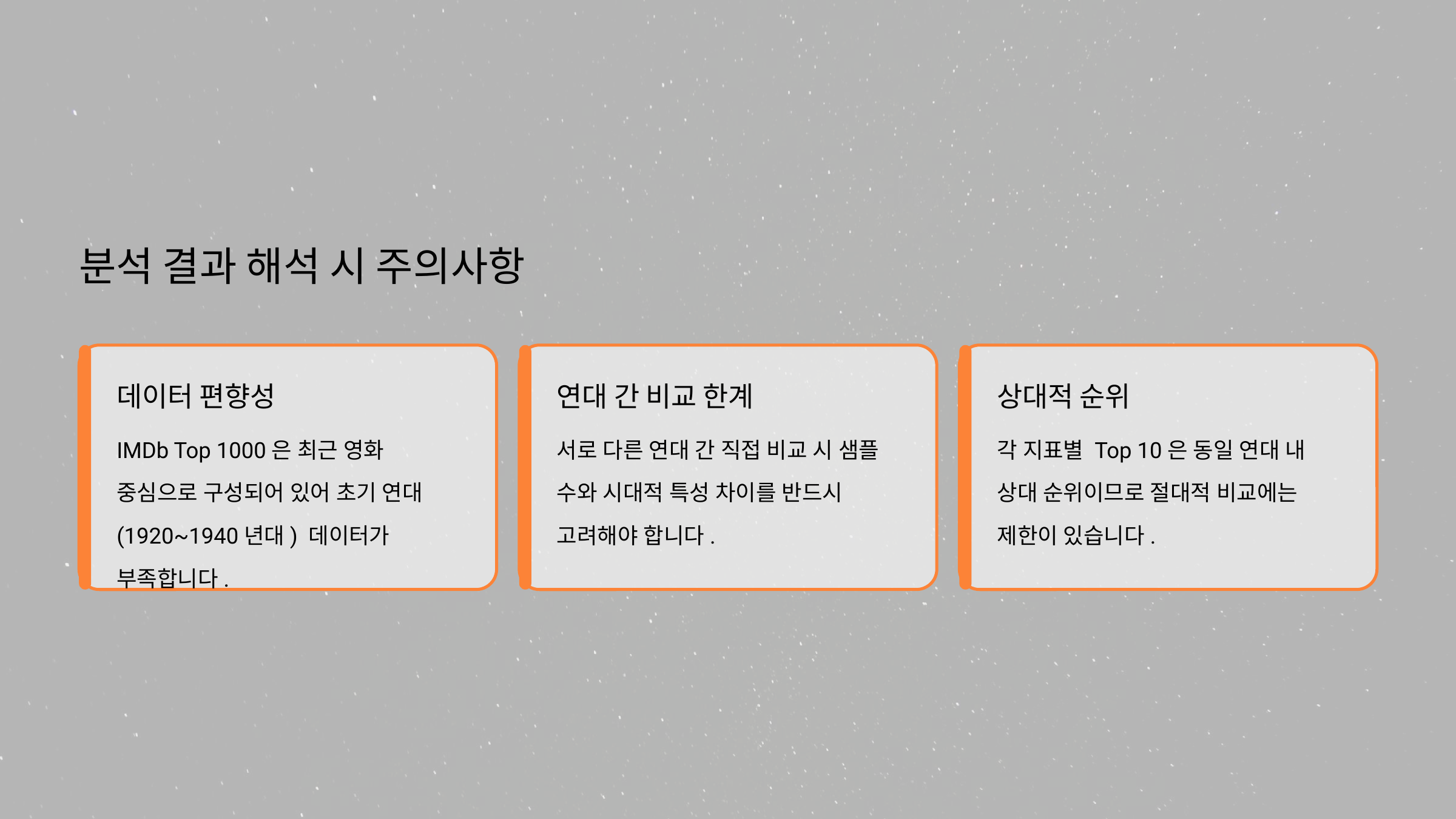

분석 결과 해석 시 주의사항

데이터 편향성
연대 간 비교 한계
상대적 순위
IMDb Top 1000은 최근 영화 중심으로 구성되어 있어 초기 연대(1920~1940년대) 데이터가 부족합니다.
서로 다른 연대 간 직접 비교 시 샘플 수와 시대적 특성 차이를 반드시 고려해야 합니다.
각 지표별 Top 10은 동일 연대 내 상대 순위이므로 절대적 비교에는 제한이 있습니다.